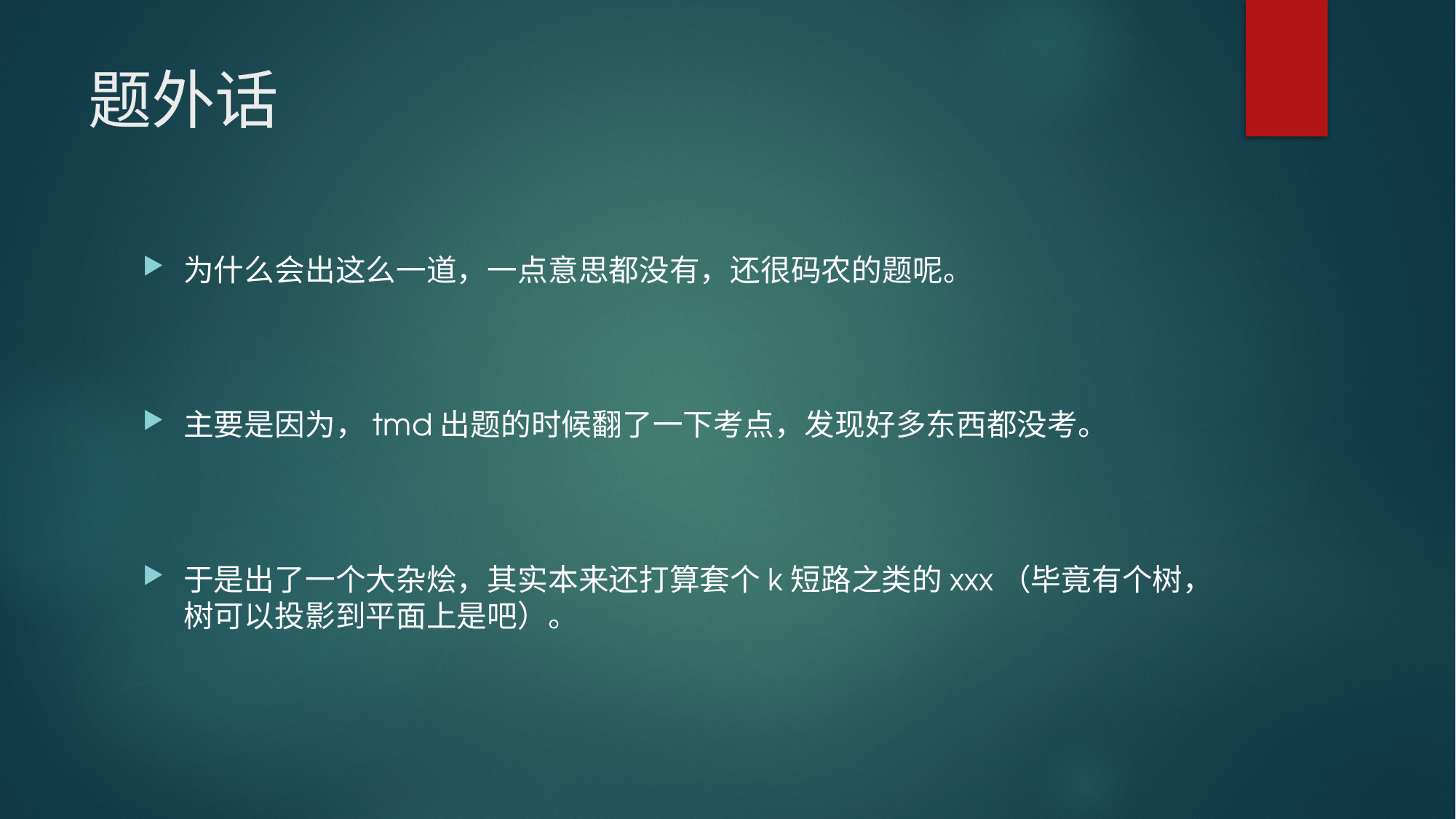

# 题外话
为什么会出这么一道，一点意思都没有，还很码农的题呢。

主要是因为，tmd出题的时候翻了一下考点，发现好多东西都没考。

于是出了一个大杂烩，其实本来还打算套个k短路之类的xxx（毕竟有个树，树可以投影到平面上是吧）。